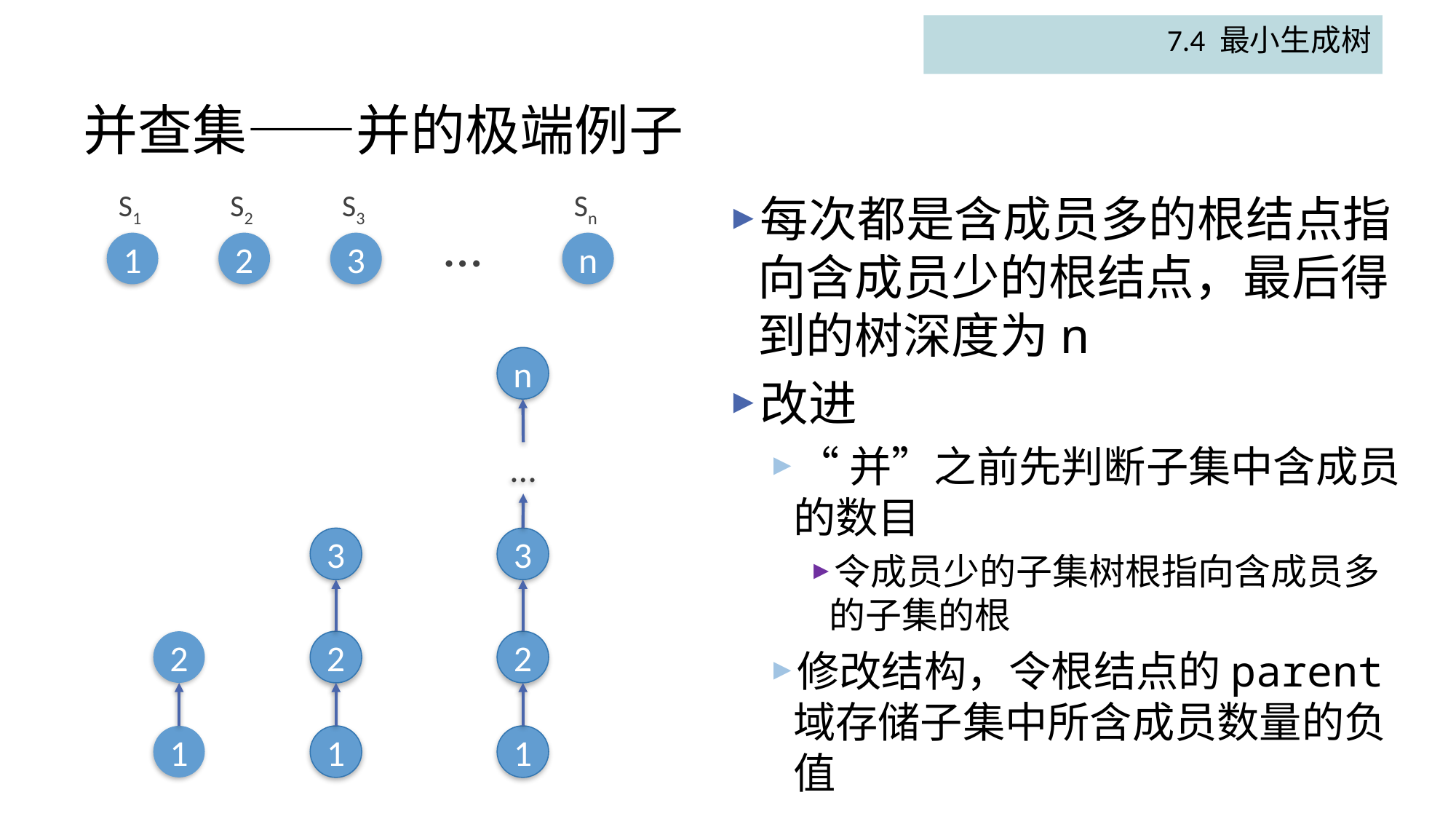

7.4 最小生成树
# 并查集——并的极端例子
S1
S2
S3
Sn
每次都是含成员多的根结点指向含成员少的根结点，最后得到的树深度为n
改进
“并”之前先判断子集中含成员的数目
令成员少的子集树根指向含成员多的子集的根
修改结构，令根结点的parent域存储子集中所含成员数量的负值

…
1
2
3
n
n
…
3
2
1
3
2
1
2
1